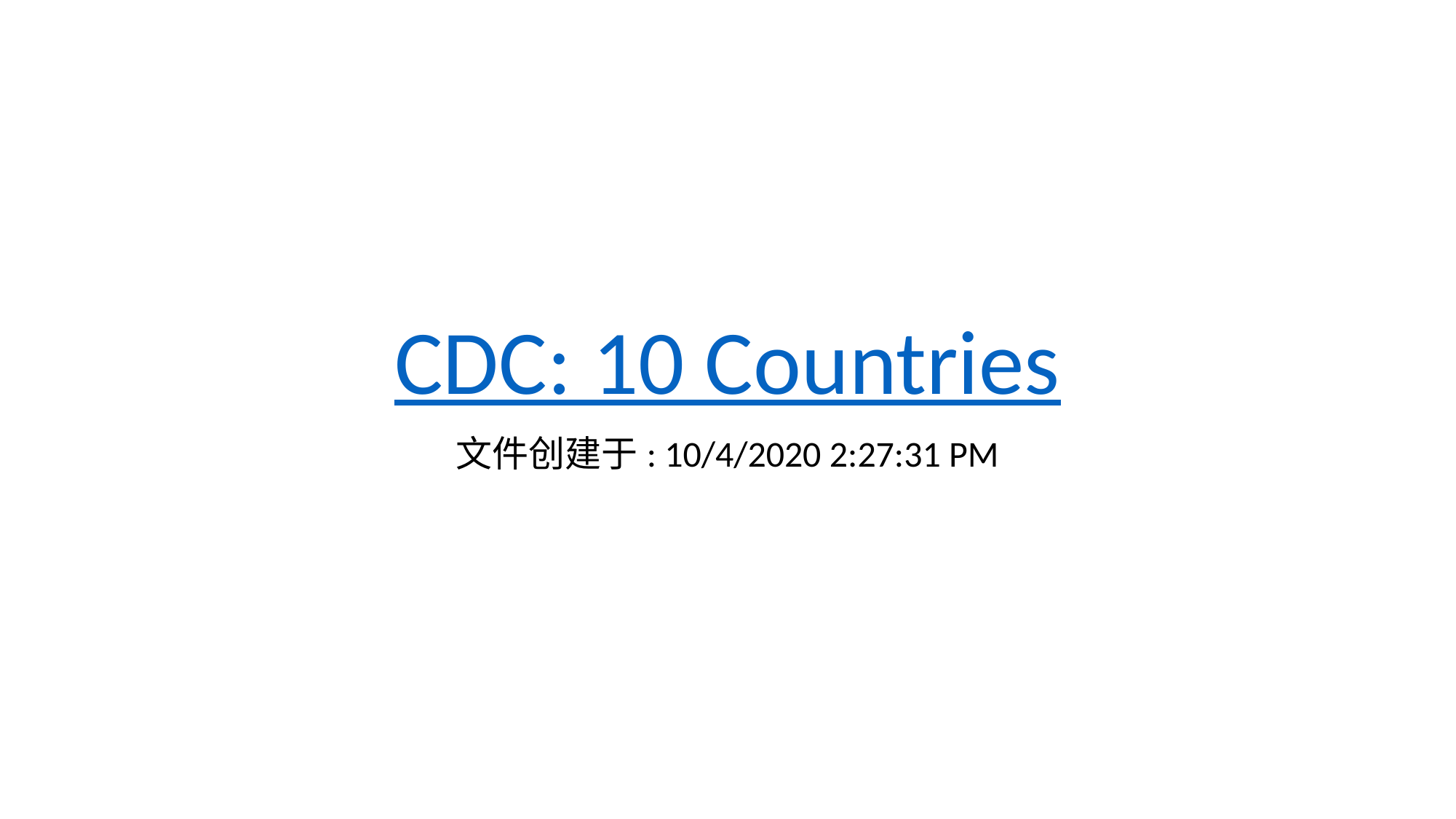

# CDC: 10 Countries
文件创建于: 10/4/2020 2:27:31 PM